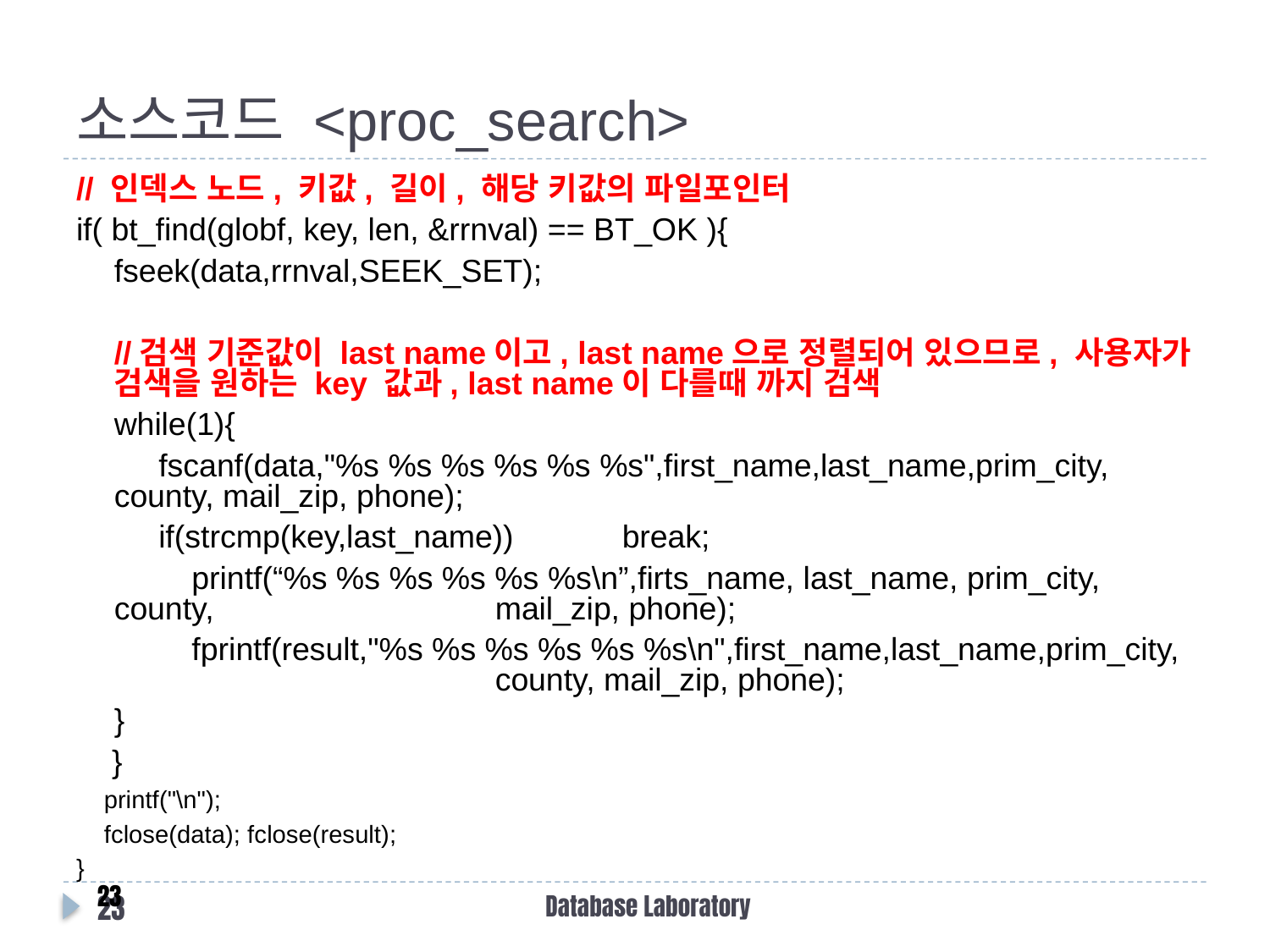

# 소스코드 <proc_search>
// 인덱스 노드, 키값, 길이, 해당 키값의 파일포인터
if( bt_find(globf, key, len, &rrnval) == BT_OK ){
	fseek(data,rrnval,SEEK_SET);

	//검색 기준값이 last name이고, last name으로 정렬되어 있으므로, 사용자가 검색을 원하는 key 값과, last name이 다를때 까지 검색
	while(1){
    	     fscanf(data,"%s %s %s %s %s %s",first_name,last_name,prim_city, county, mail_zip, phone);
	     if(strcmp(key,last_name)) 	break;
             printf(“%s %s %s %s %s %s\n”,firts_name, last_name, prim_city, county,	 		mail_zip, phone);
             fprintf(result,"%s %s %s %s %s %s\n",first_name,last_name,prim_city, 			county, mail_zip, phone);
	}
    }
    printf("\n");
    fclose(data); fclose(result);
}

23